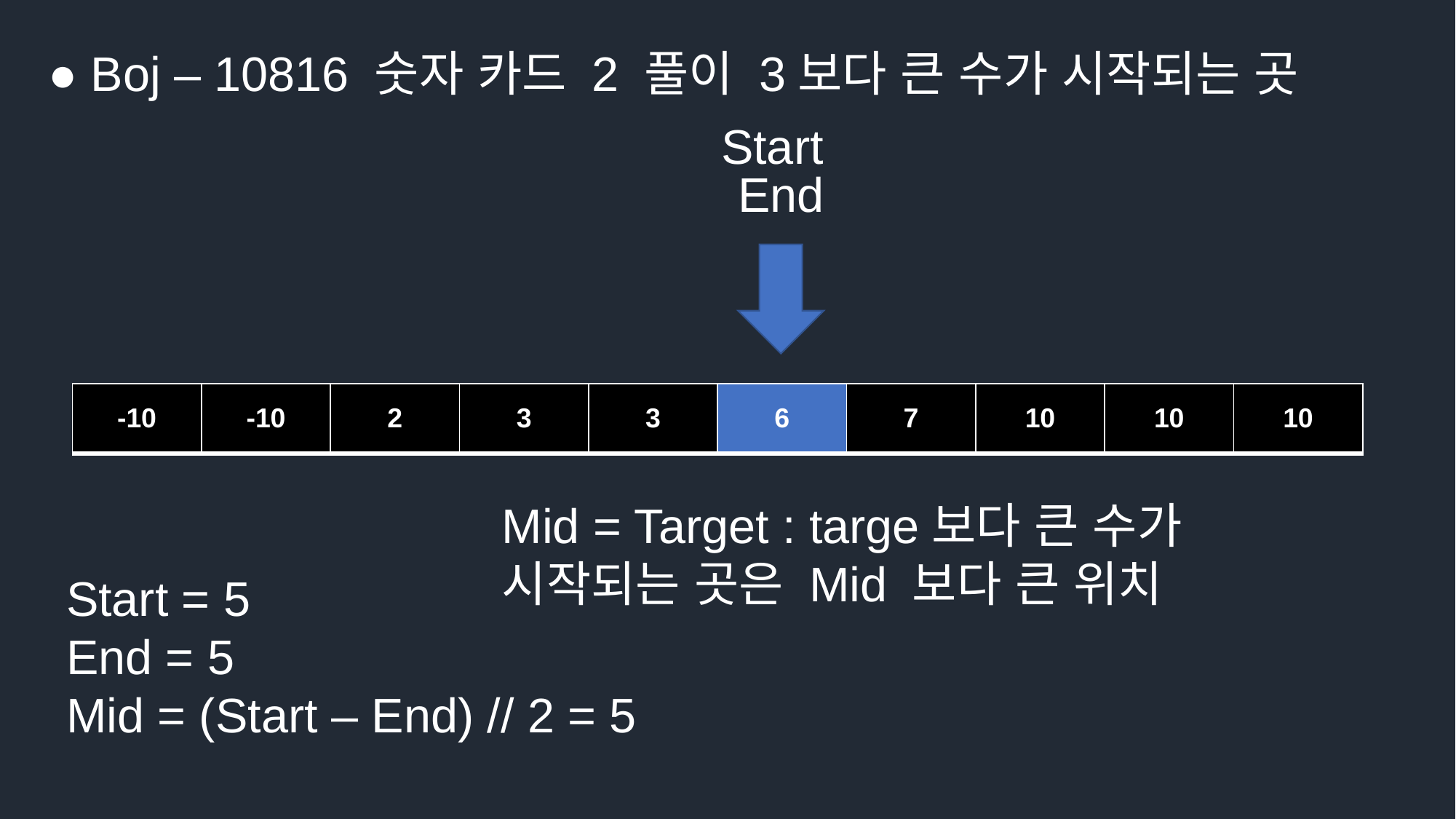

● Boj – 10816 숫자 카드 2 풀이 3보다 큰 수가 시작되는 곳
Start
End

| -10 | -10 | 2 | 3 | 3 | 6 | 7 | 10 | 10 | 10 |
| --- | --- | --- | --- | --- | --- | --- | --- | --- | --- |
Mid = Target : targe보다 큰 수가 시작되는 곳은 Mid 보다 큰 위치
Start = 5
End = 5
Mid = (Start – End) // 2 = 5